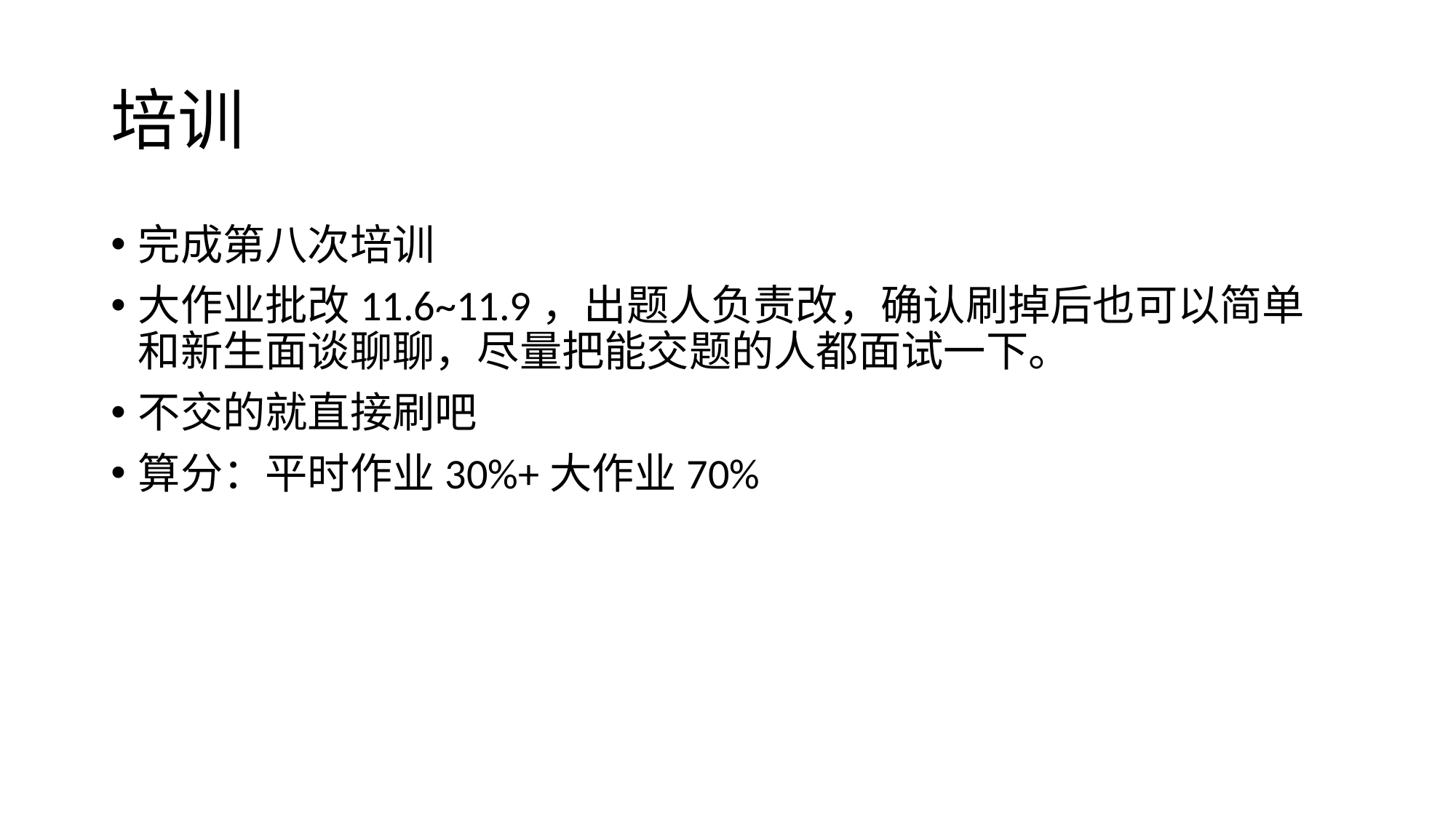

# 培训
完成第八次培训
大作业批改11.6~11.9，出题人负责改，确认刷掉后也可以简单和新生面谈聊聊，尽量把能交题的人都面试一下。
不交的就直接刷吧
算分：平时作业30%+大作业70%